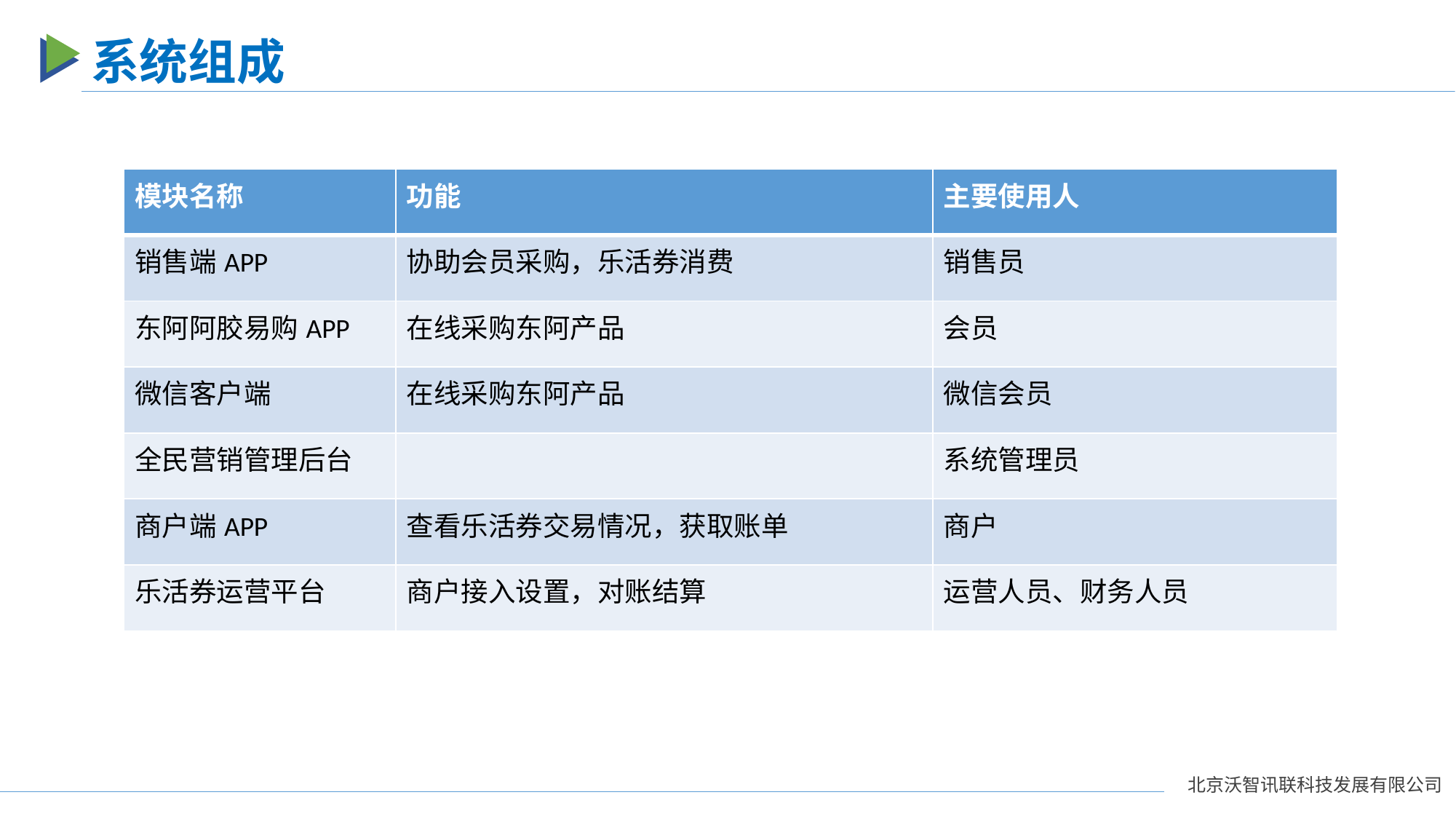

系统组成
| 模块名称 | 功能 | 主要使用人 |
| --- | --- | --- |
| 销售端APP | 协助会员采购，乐活券消费 | 销售员 |
| 东阿阿胶易购APP | 在线采购东阿产品 | 会员 |
| 微信客户端 | 在线采购东阿产品 | 微信会员 |
| 全民营销管理后台 |  | 系统管理员 |
| 商户端APP | 查看乐活券交易情况，获取账单 | 商户 |
| 乐活券运营平台 | 商户接入设置，对账结算 | 运营人员、财务人员 |